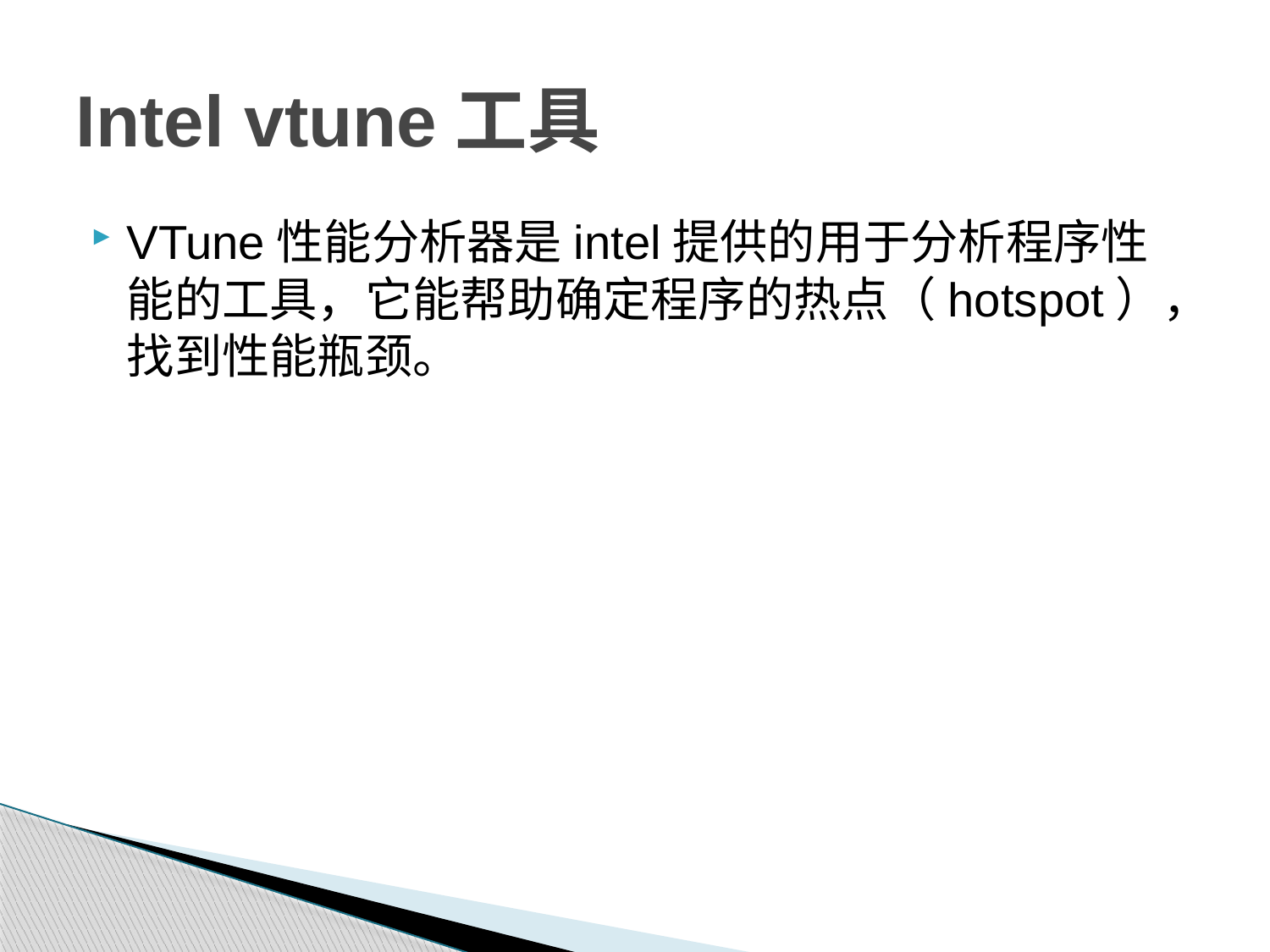

# Intel vtune工具
VTune性能分析器是intel提供的用于分析程序性能的工具，它能帮助确定程序的热点（hotspot），找到性能瓶颈。